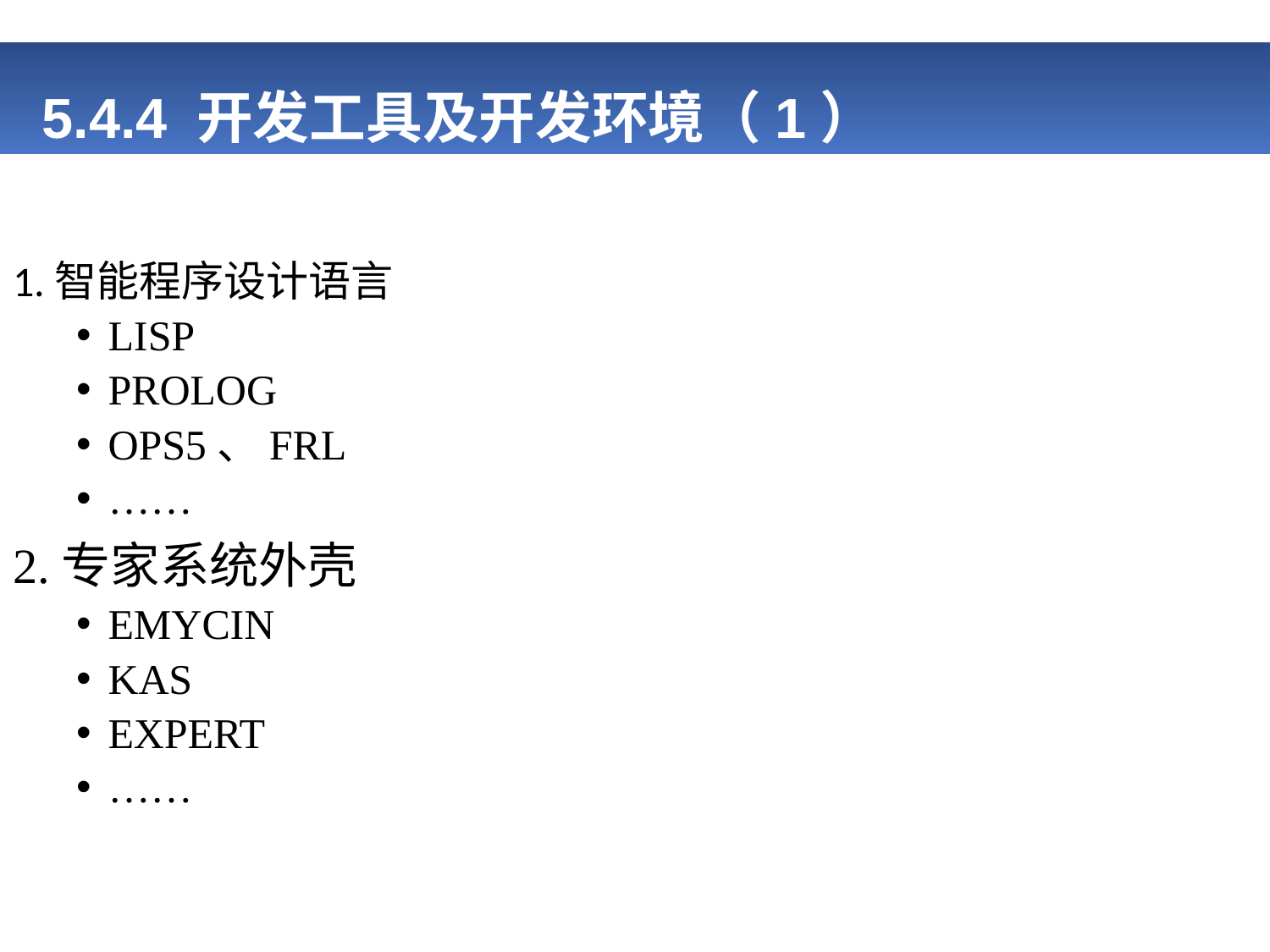

# 5.4.4 开发工具及开发环境（1）
1.智能程序设计语言
LISP
PROLOG
OPS5、FRL
……
2.专家系统外壳
EMYCIN
KAS
EXPERT
……

50